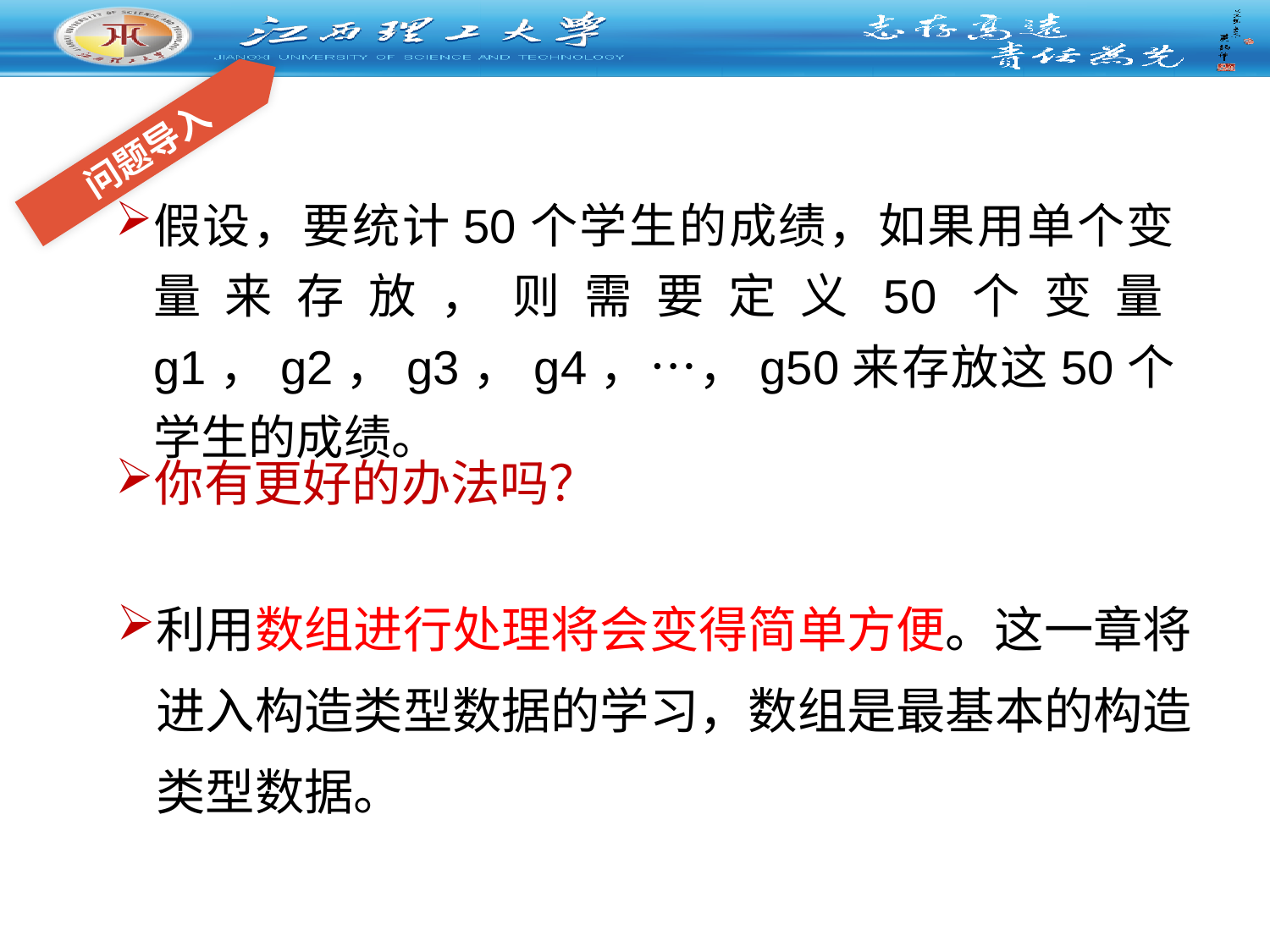

问题导入
假设，要统计50个学生的成绩，如果用单个变量来存放，则需要定义50个变量g1，g2，g3，g4，…，g50来存放这50个学生的成绩。
你有更好的办法吗？
利用数组进行处理将会变得简单方便。这一章将进入构造类型数据的学习，数组是最基本的构造类型数据。